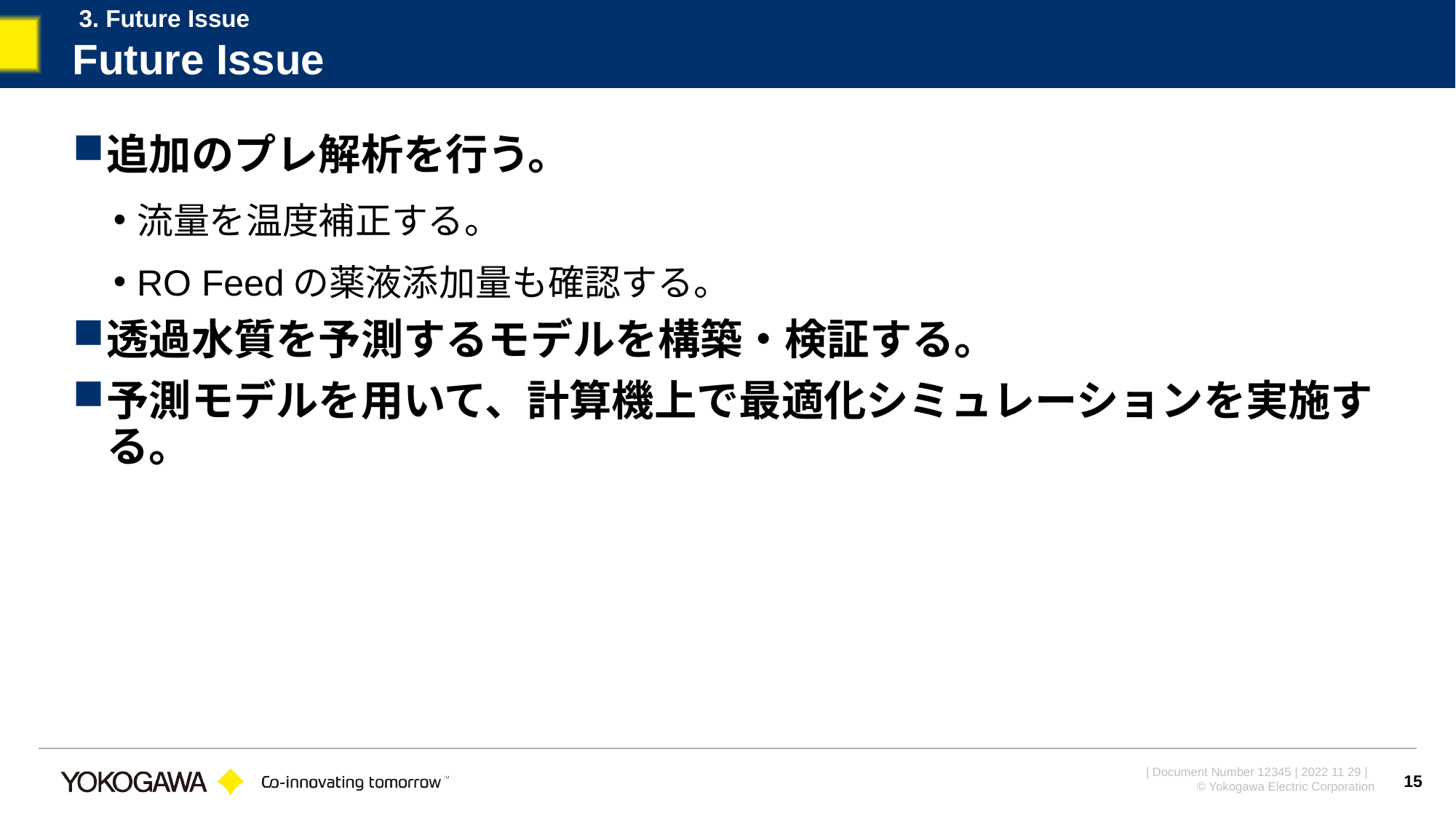

3. Future Issue
# Future Issue
追加のプレ解析を行う。
流量を温度補正する。
RO Feedの薬液添加量も確認する。
透過水質を予測するモデルを構築・検証する。
予測モデルを用いて、計算機上で最適化シミュレーションを実施する。
15